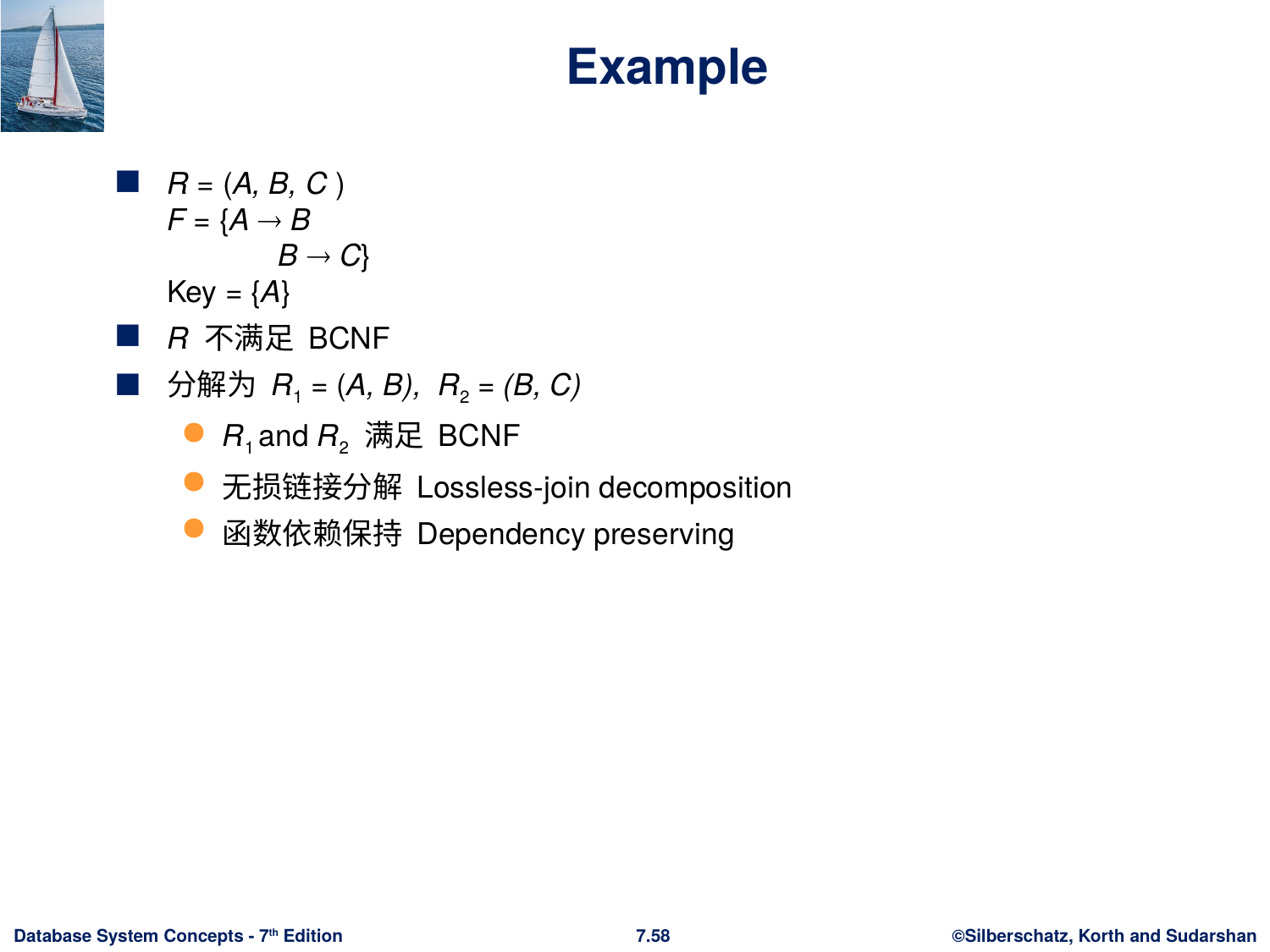

# Example
R = (A, B, C )
F = {A → B
	 B → C}
Key = {A}
R 不满足 BCNF
分解为 R1 = (A, B),  R2 = (B, C)
R1 and R2 满足 BCNF
无损链接分解 Lossless-join decomposition
函数依赖保持 Dependency preserving